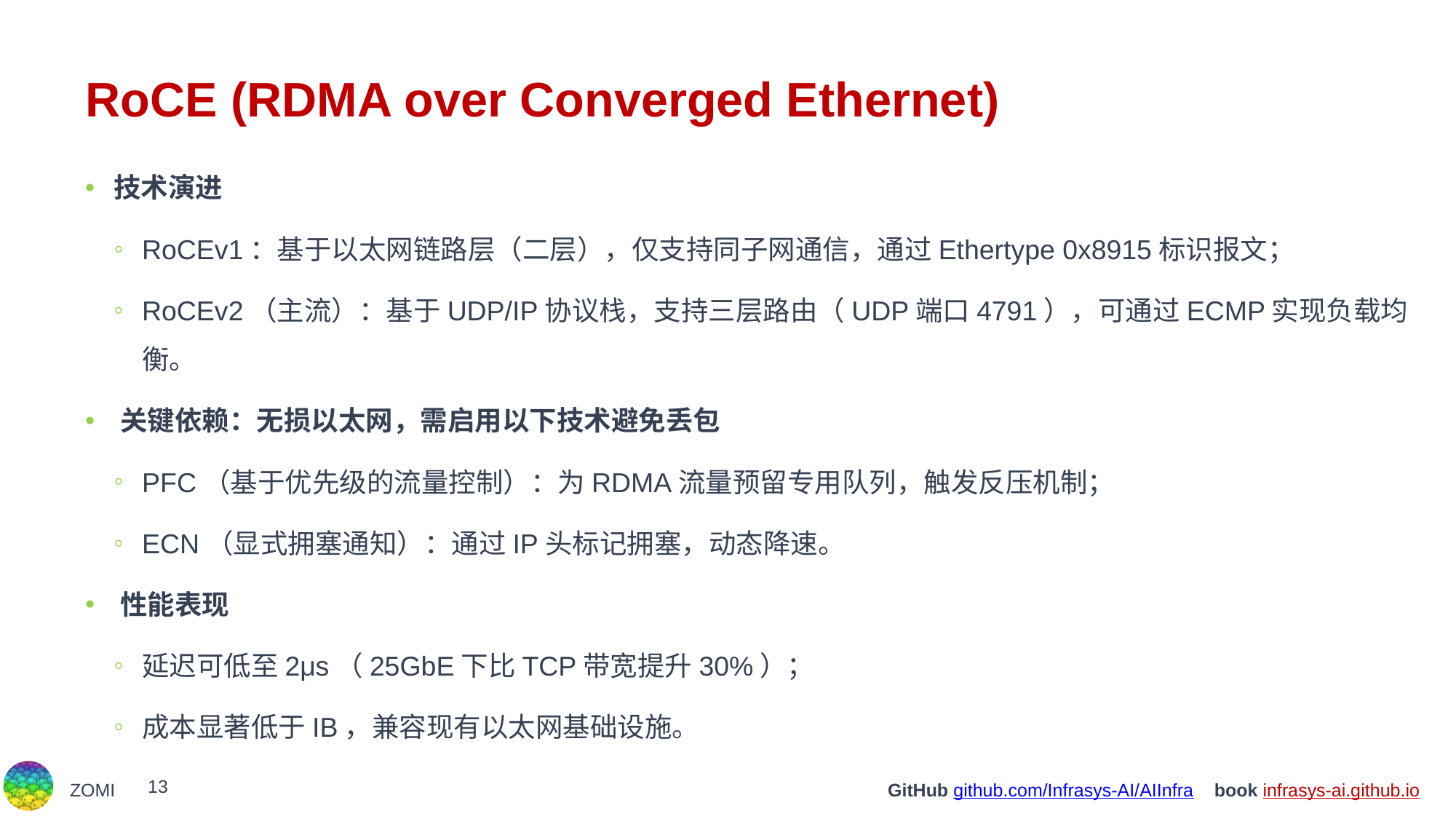

# ​​RoCE (RDMA over Converged Ethernet)​​
技术演进​​
​​RoCEv1​​：基于以太网链路层（二层），仅支持同子网通信，通过Ethertype 0x8915标识报文；
​​RoCEv2​​（主流）：基于UDP/IP协议栈，支持三层路由（UDP端口4791），可通过ECMP实现负载均衡。
​​关键依赖​​：​​无损以太网​​，需启用以下技术避免丢包
​​PFC​​（基于优先级的流量控制）：为RDMA流量预留专用队列，触发反压机制；
​​ECN​​（显式拥塞通知）：通过IP头标记拥塞，动态降速。
​​性能表现​​
延迟可低至2μs（25GbE下比TCP带宽提升30%）；
成本显著低于IB，兼容现有以太网基础设施。